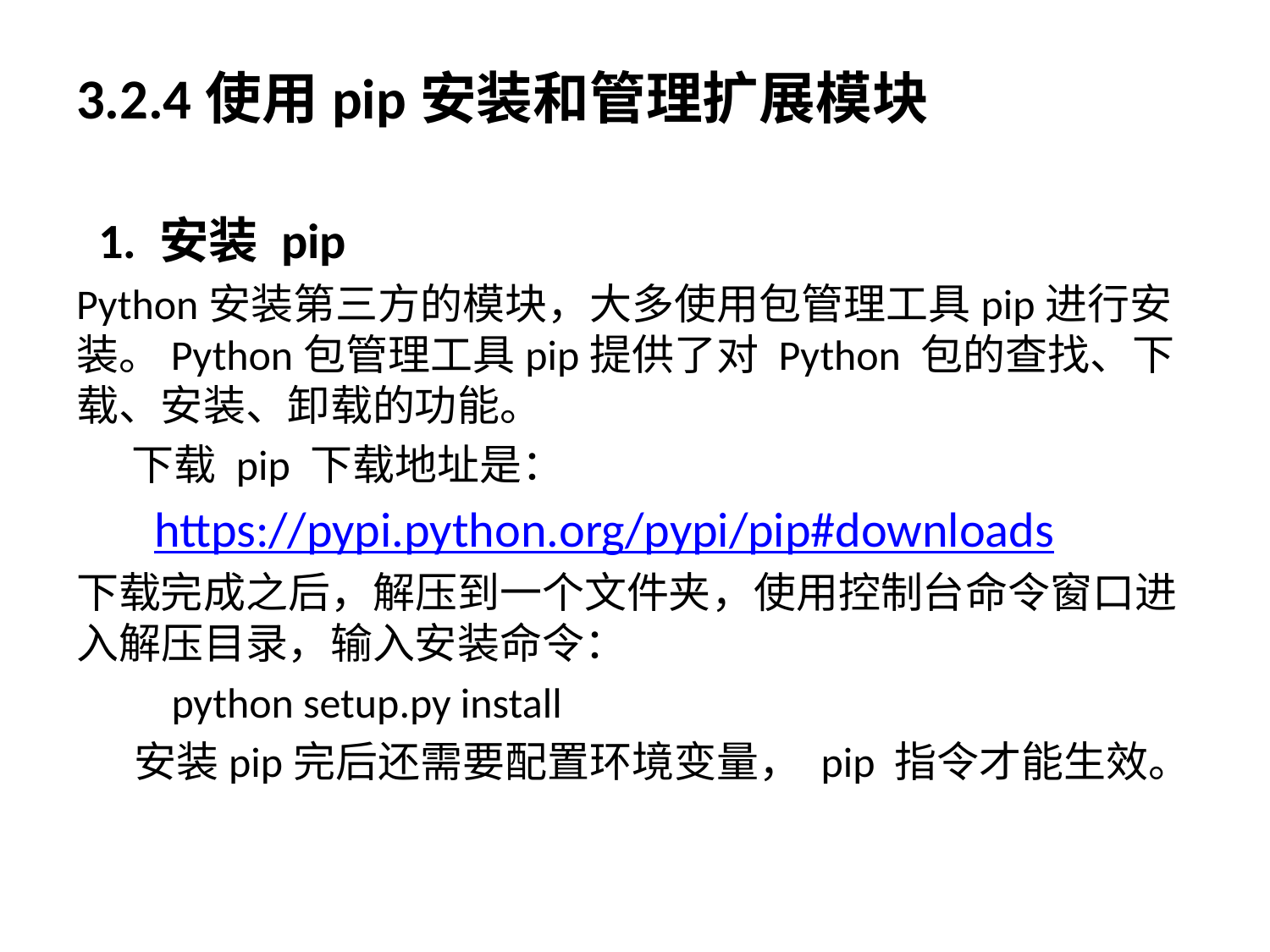

3.2.4使用pip安装和管理扩展模块

  1. 安装 pip
Python安装第三方的模块，大多使用包管理工具pip进行安装。Python包管理工具pip提供了对 Python 包的查找、下载、安装、卸载的功能。
下载 pip 下载地址是：
  https://pypi.python.org/pypi/pip#downloads
下载完成之后，解压到一个文件夹，使用控制台命令窗口进入解压目录，输入安装命令：
          python setup.py install
     安装pip完后还需要配置环境变量， pip 指令才能生效。